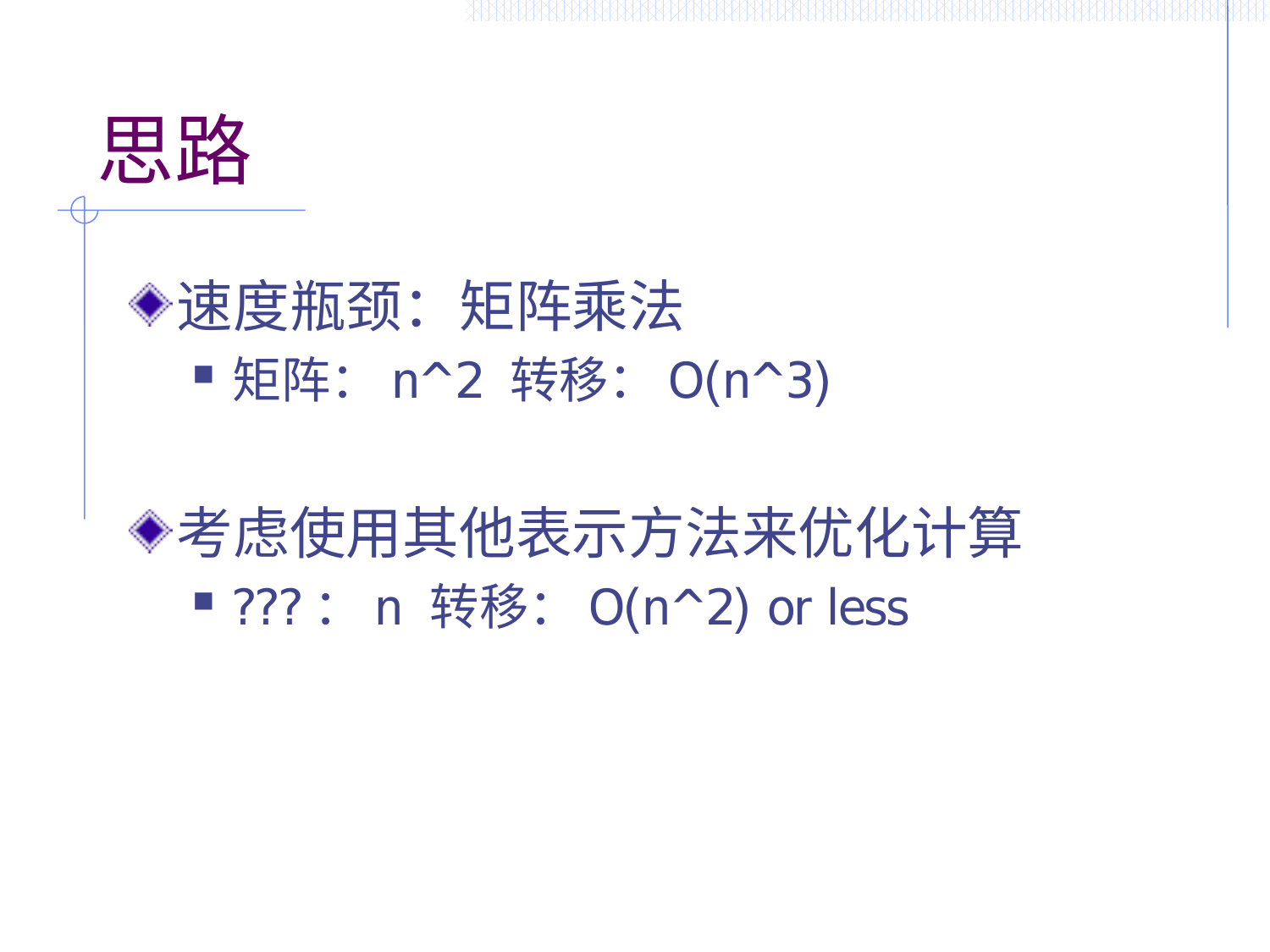

# 思路
速度瓶颈：矩阵乘法
矩阵：n^2 转移：O(n^3)

考虑使用其他表示方法来优化计算
???：n 转移：O(n^2) or less